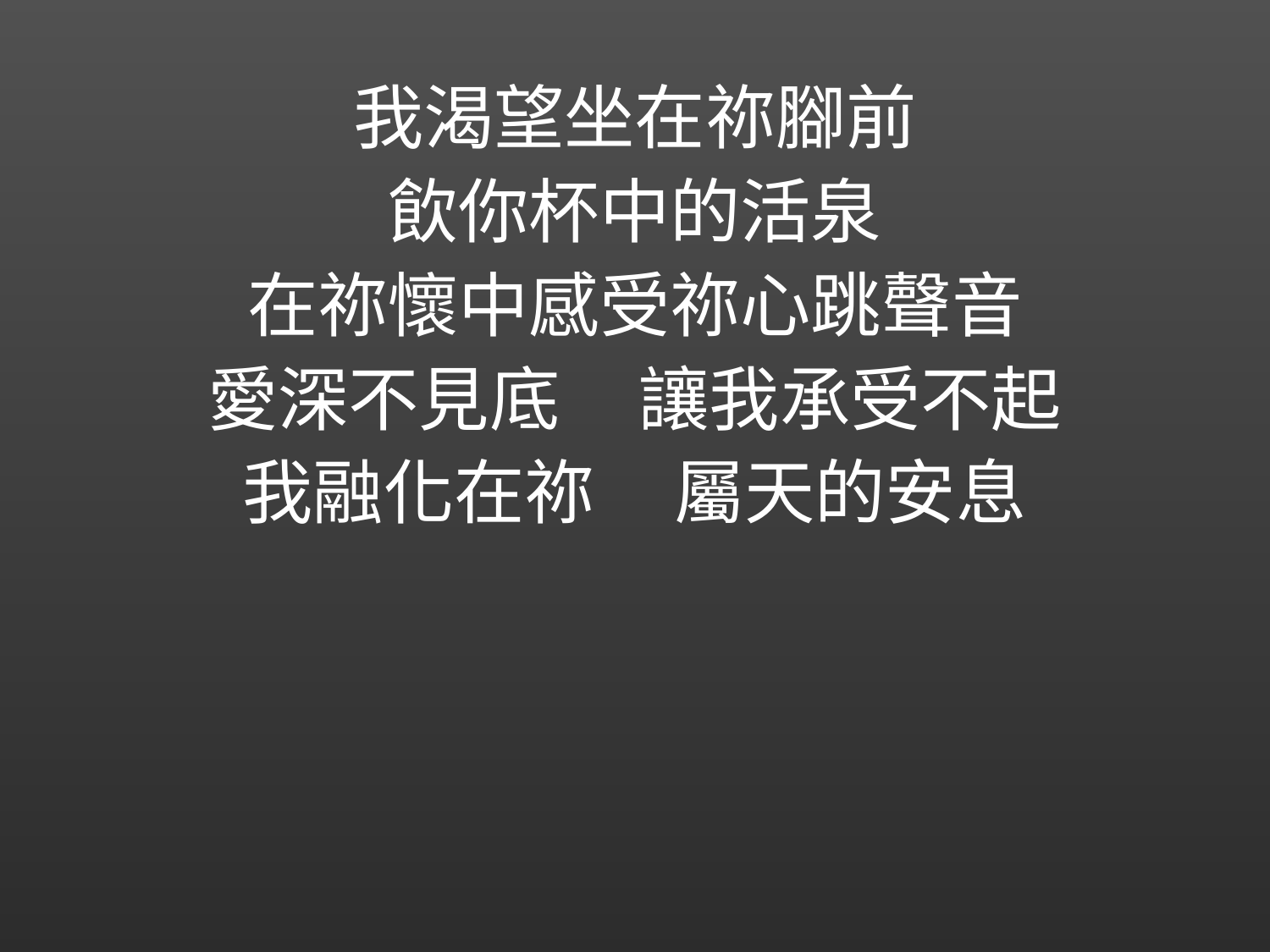

我渴望坐在祢腳前
飲你杯中的活泉
在祢懷中感受祢心跳聲音
愛深不見底     讓我承受不起
我融化在祢     屬天的安息